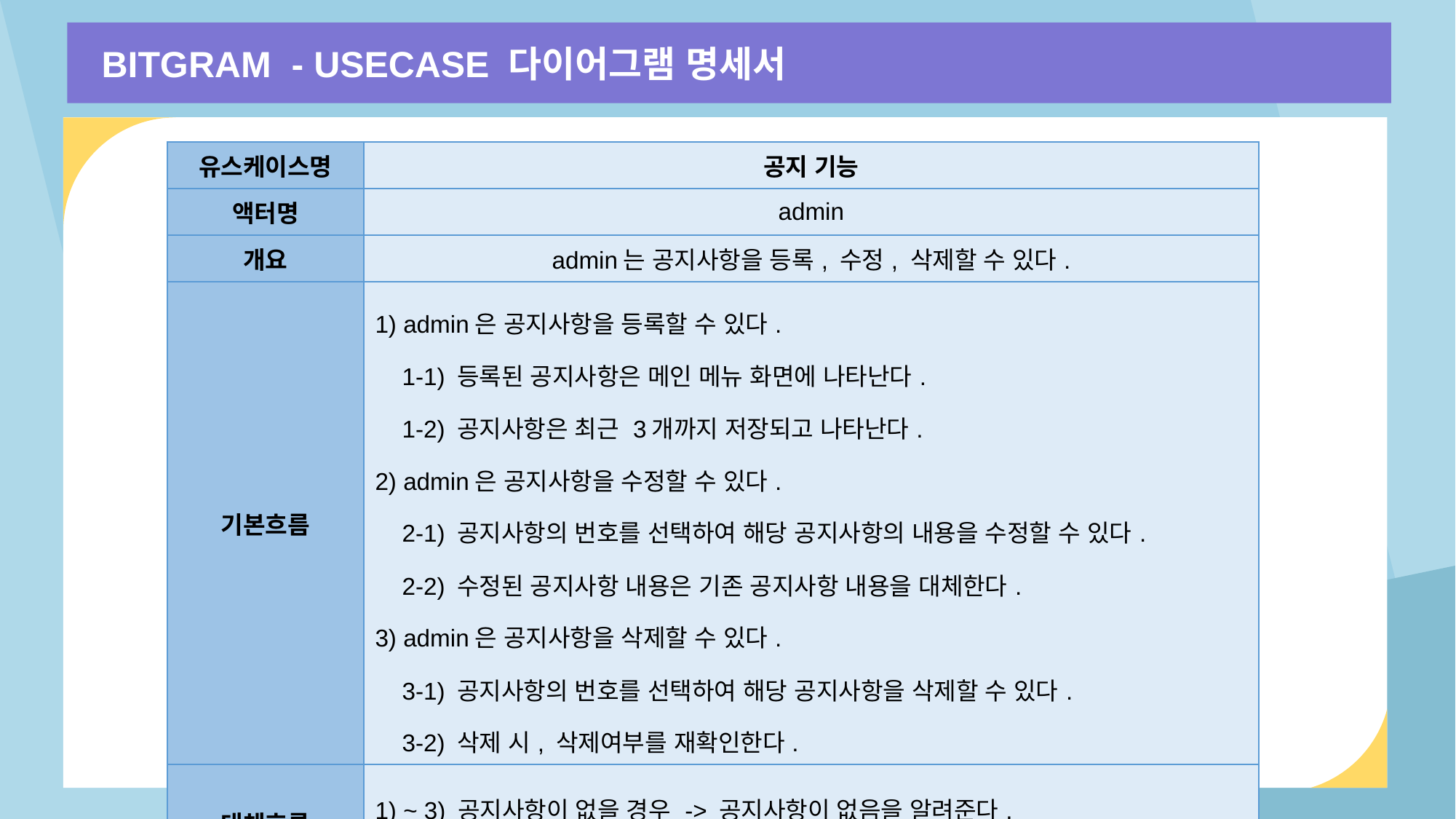

BITGRAM  - USECASE 다이어그램 명세서

| 유스케이스명 | 공지 기능 |
| --- | --- |
| 액터명 | admin |
| 개요 | admin는 공지사항을 등록, 수정, 삭제할 수 있다. |
| 기본흐름 | 1) admin은 공지사항을 등록할 수 있다. 1-1) 등록된 공지사항은 메인 메뉴 화면에 나타난다. 1-2) 공지사항은 최근 3개까지 저장되고 나타난다. 2) admin은 공지사항을 수정할 수 있다. 2-1) 공지사항의 번호를 선택하여 해당 공지사항의 내용을 수정할 수 있다. 2-2) 수정된 공지사항 내용은 기존 공지사항 내용을 대체한다. 3) admin은 공지사항을 삭제할 수 있다. 3-1) 공지사항의 번호를 선택하여 해당 공지사항을 삭제할 수 있다. 3-2) 삭제 시, 삭제여부를 재확인한다. |
| 대체흐름 | 1) ~ 3) 공지사항이 없을 경우 -> 공지사항이 없음을 알려준다. |